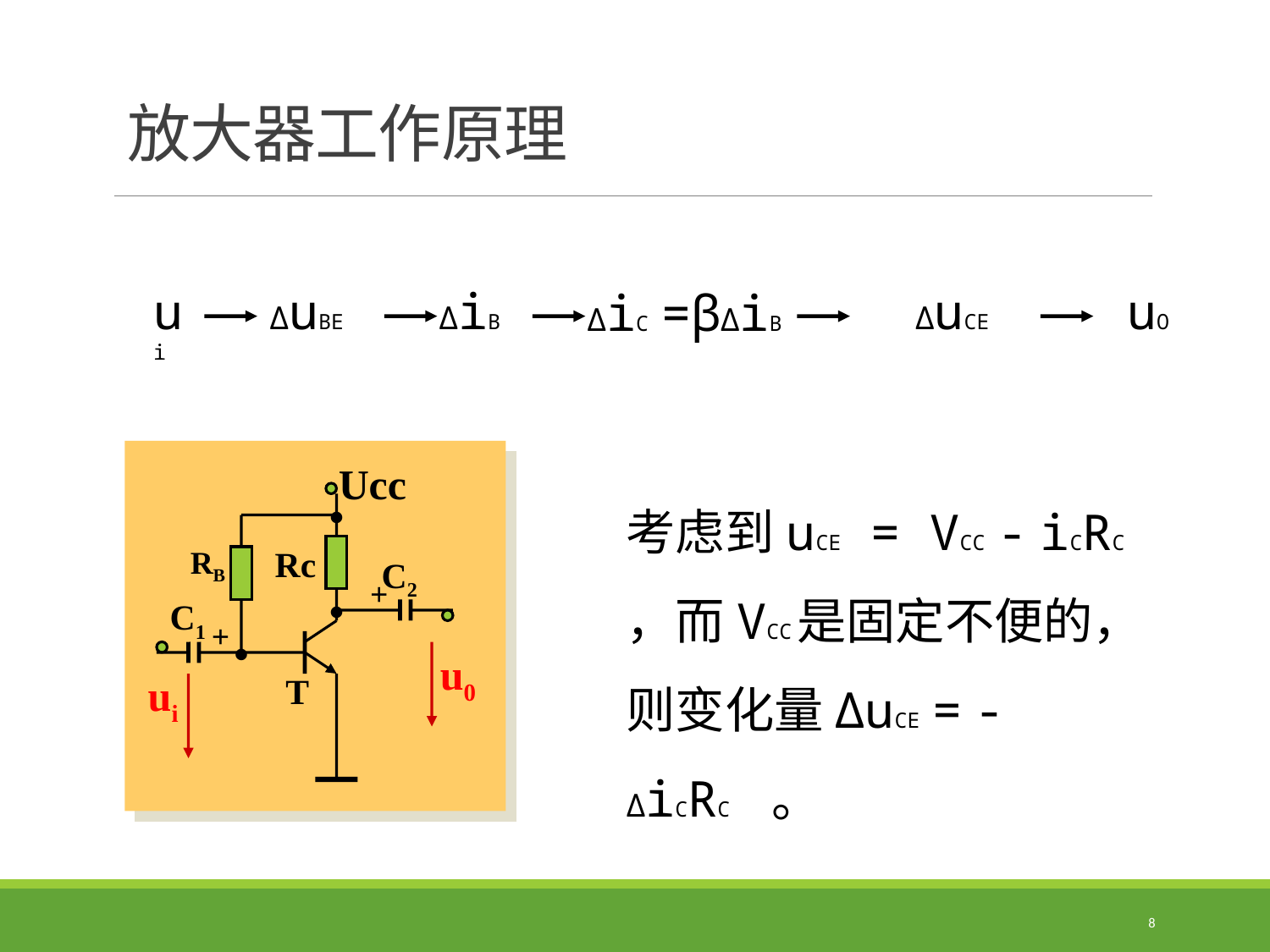

# 放大器工作原理
ui
ΔuBE
ΔiB
ΔuCE
uO
ΔiC =βΔiB

Ucc
•

RB
Rc

C2
+
•
C1

+

•

u0

ui
T

考虑到uCE = VCC - iCRC ，而VCC是固定不便的，则变化量ΔuCE = -ΔiCRC 。
8